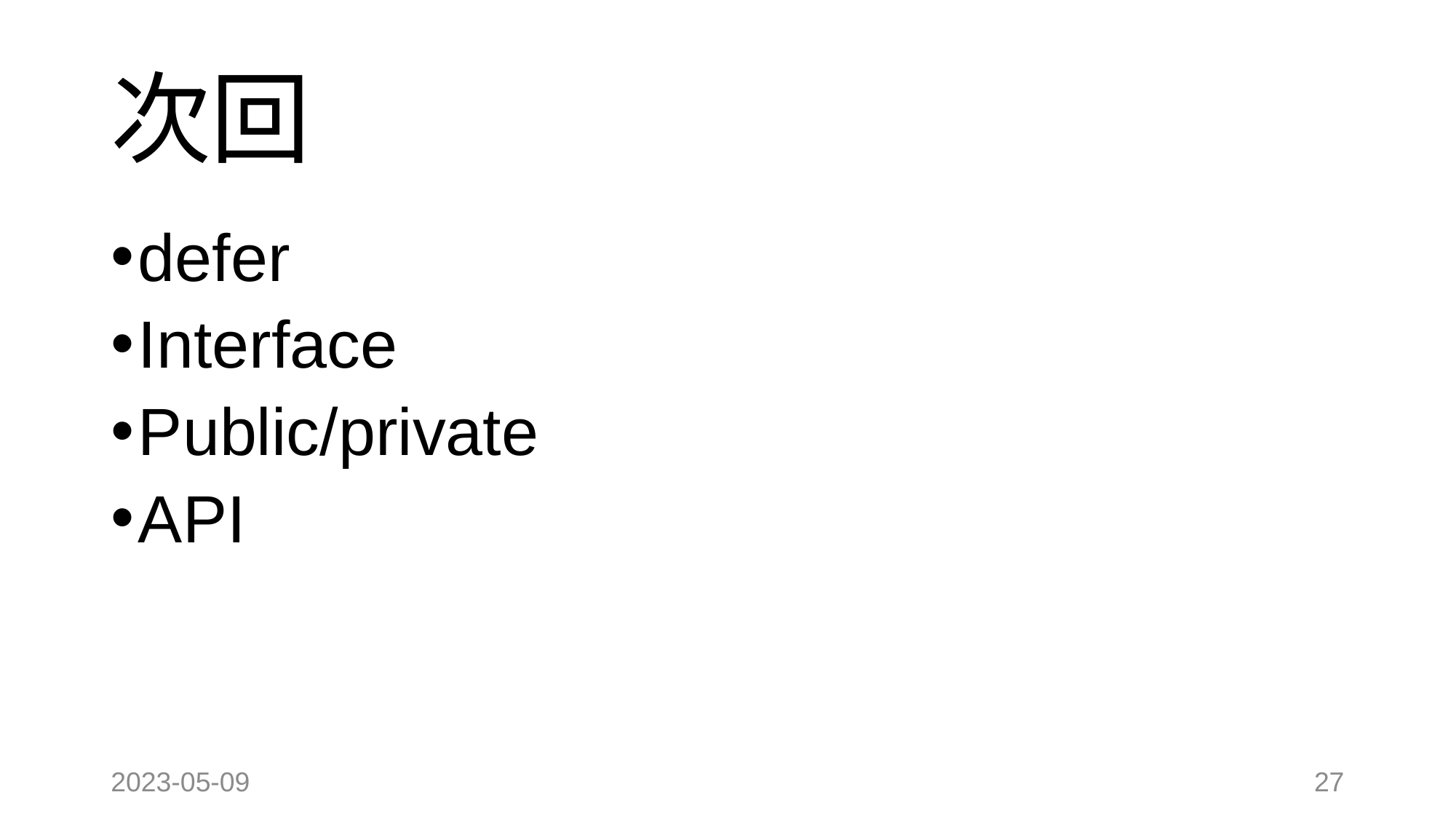

# 次回
defer
Interface
Public/private
API
2023-05-09
27